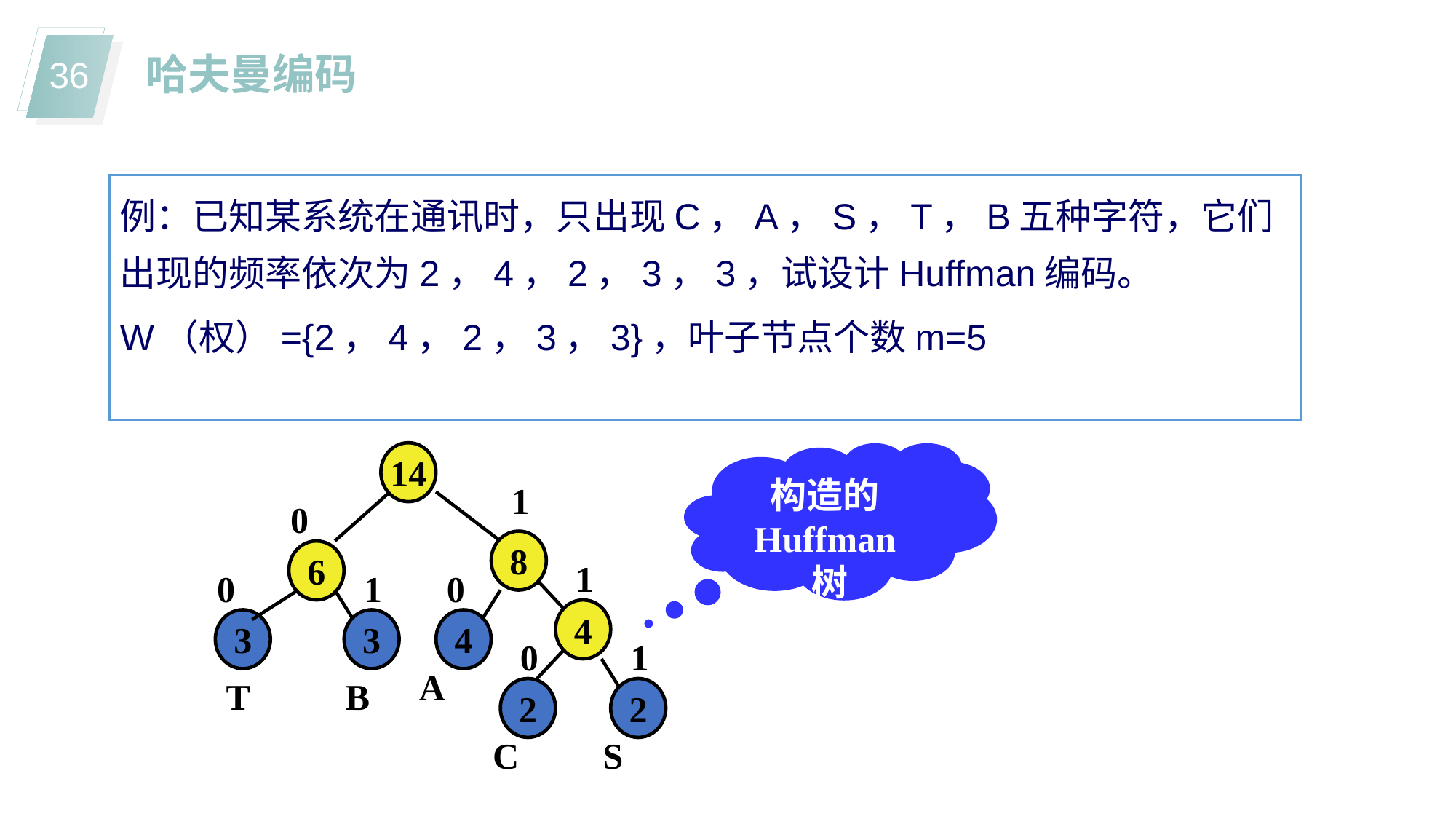

哈夫曼编码
例：已知某系统在通讯时，只出现C，A，S，T，B五种字符，它们出现的频率依次为2，4，2，3，3，试设计Huffman编码。
W（权）={2，4，2，3，3}，叶子节点个数m=5
14
构造的Huffman树
1
0

8
6
1
0
1
0

4
3
3
4
0
1

 A

 T
 B
2
2
 C
 S